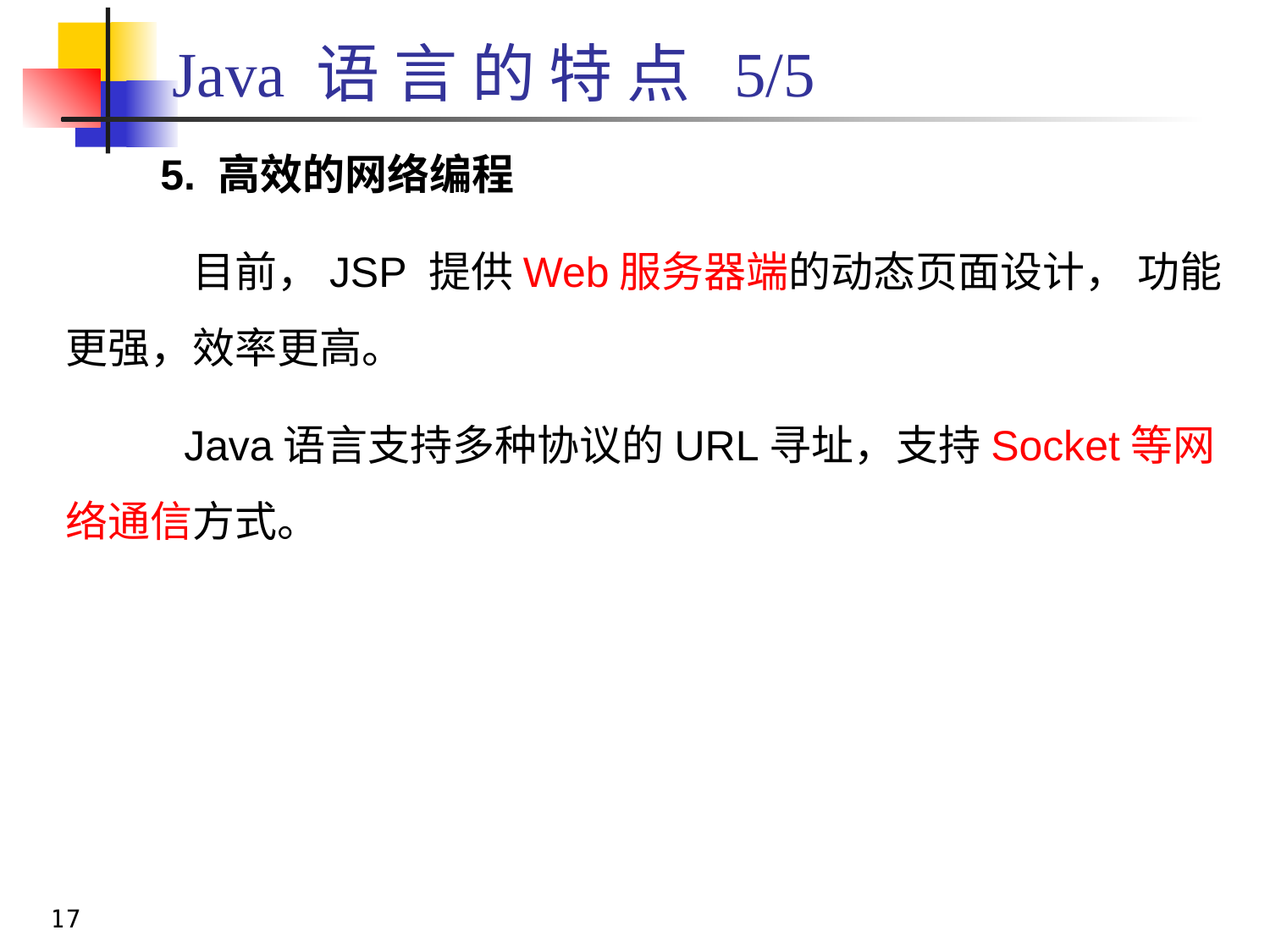

# Java 语 言 的 特 点  5/5
        5. 高效的网络编程
 	目前，JSP 提供Web服务器端的动态页面设计， 功能更强，效率更高。
          Java语言支持多种协议的URL寻址，支持Socket等网络通信方式。
17